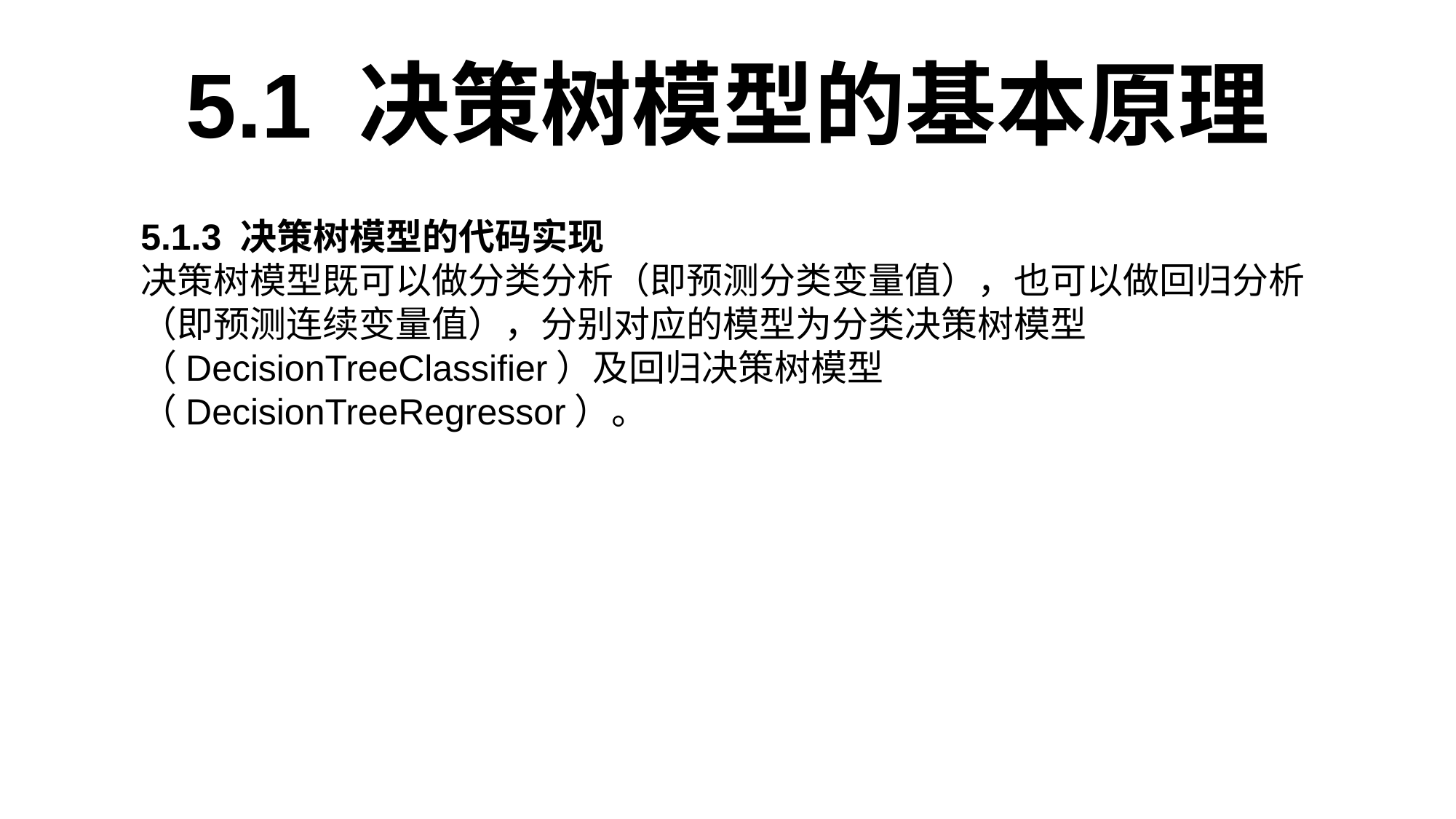

5.1 决策树模型的基本原理
5.1.3 决策树模型的代码实现
决策树模型既可以做分类分析（即预测分类变量值），也可以做回归分析（即预测连续变量值），分别对应的模型为分类决策树模型（DecisionTreeClassifier）及回归决策树模型（DecisionTreeRegressor）。